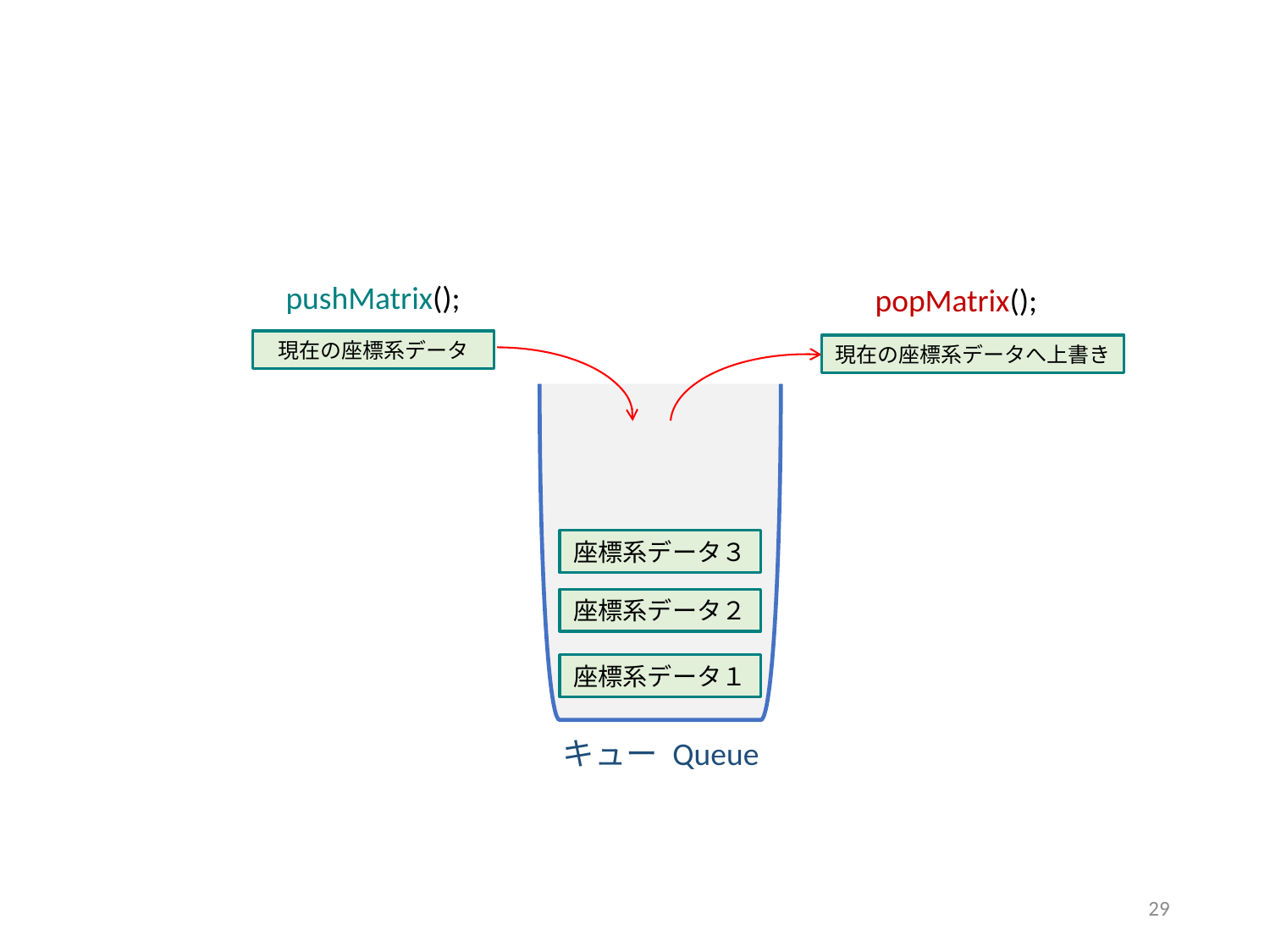

#
pushMatrix();
popMatrix();
現在の座標系データ
現在の座標系データへ上書き

座標系データ３
座標系データ２
座標系データ１
キュー Queue

29